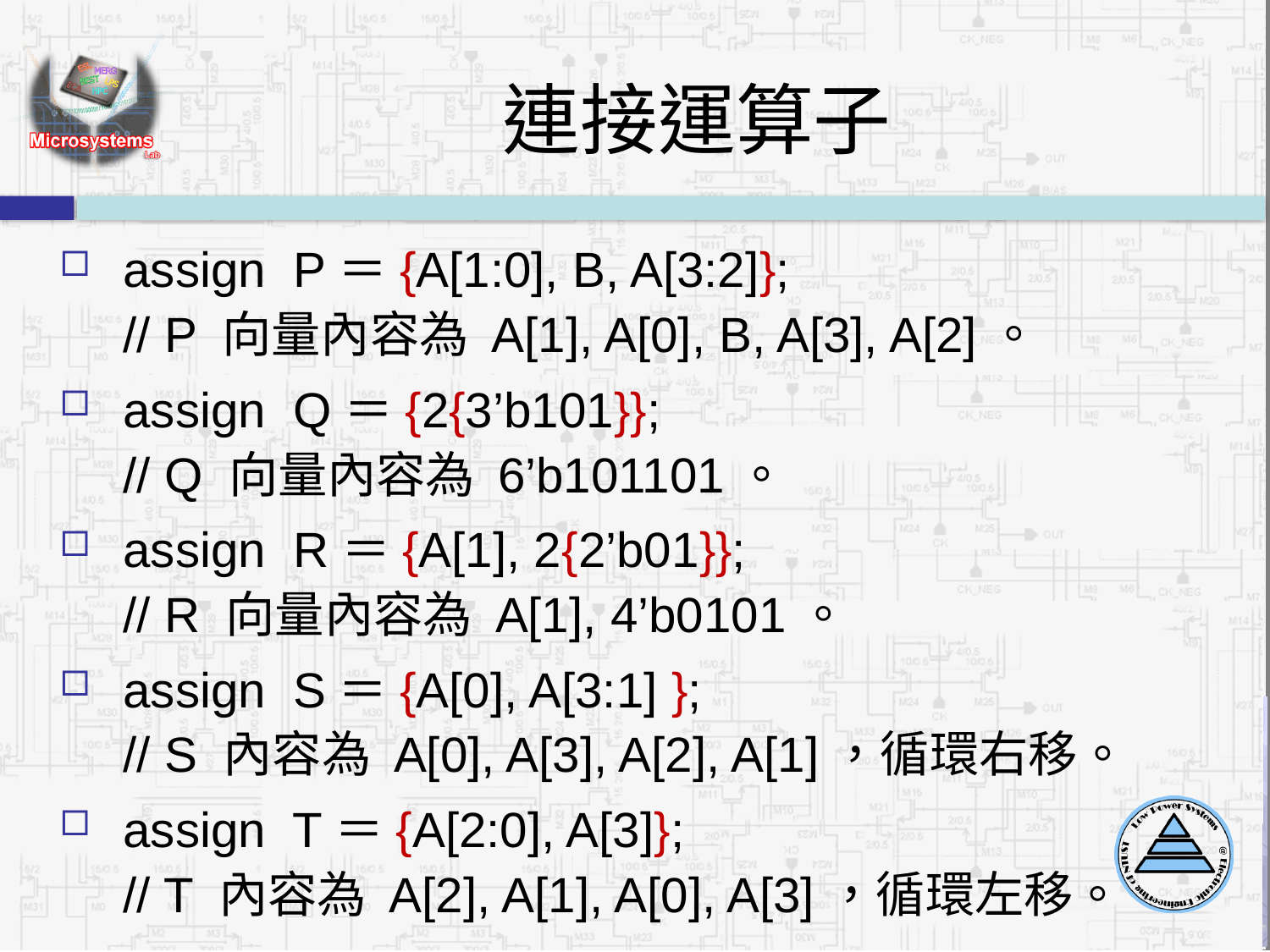

# 連接運算子
assign  P＝{A[1:0], B, A[3:2]};
// P 向量內容為 A[1], A[0], B, A[3], A[2]。
assign  Q＝{2{3’b101}};
// Q 向量內容為 6’b101101。
assign  R＝{A[1], 2{2’b01}};
// R 向量內容為 A[1], 4’b0101。
assign  S＝{A[0], A[3:1] };
// S 內容為 A[0], A[3], A[2], A[1]，循環右移。
assign  T＝{A[2:0], A[3]};
// T 內容為 A[2], A[1], A[0], A[3]，循環左移。